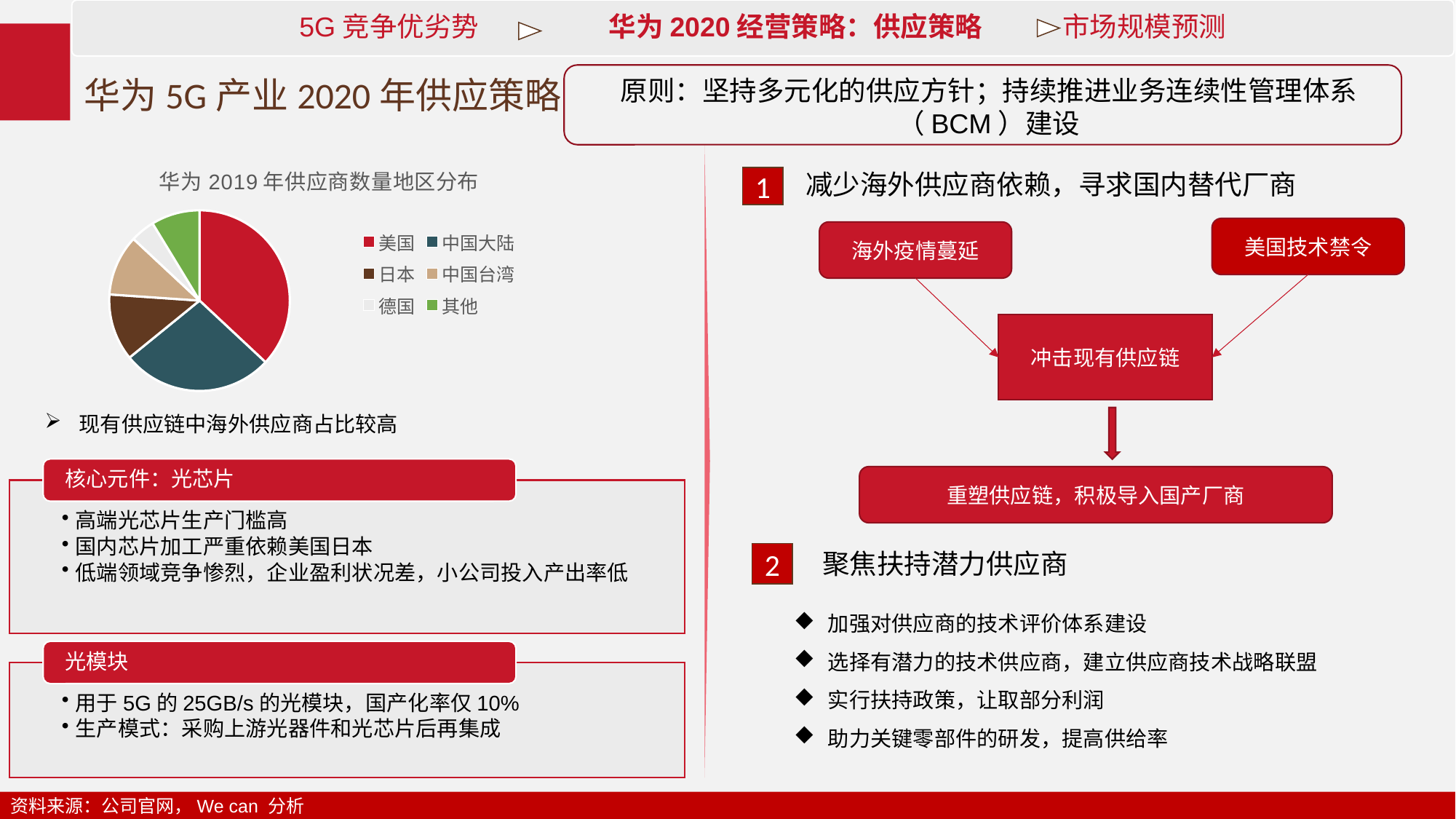

5G竞争优劣势                     华为2020经营策略：供应策略             市场规模预测

原则：坚持多元化的供应方针；持续推进业务连续性管理体系（BCM）建设
# 华为5G产业2020年供应策略

### Chart: 华为2019年供应商数量地区分布

| Category | 供应商数量 |
|---|---|
| 美国 | 34.0 |
| 中国大陆 | 25.0 |
| 日本 | 11.0 |
| 中国台湾 | 10.0 |
| 德国 | 4.0 |
| 其他 | 8.0 |
减少海外供应商依赖，寻求国内替代厂商
1
美国技术禁令
海外疫情蔓延
冲击现有供应链
现有供应链中海外供应商占比较高

高端光芯片生产门槛高
国内芯片加工严重依赖美国日本
低端领域竞争惨烈，企业盈利状况差，小公司投入产出率低
核心元件：光芯片
用于5G的25GB/s的光模块，国产化率仅10%
生产模式：采购上游光器件和光芯片后再集成
光模块

重塑供应链，积极导入国产厂商
聚焦扶持潜力供应商
2
加强对供应商的技术评价体系建设
选择有潜力的技术供应商，建立供应商技术战略联盟
实行扶持政策，让取部分利润
助力关键零部件的研发，提高供给率

资料来源：公司官网，We can 分析